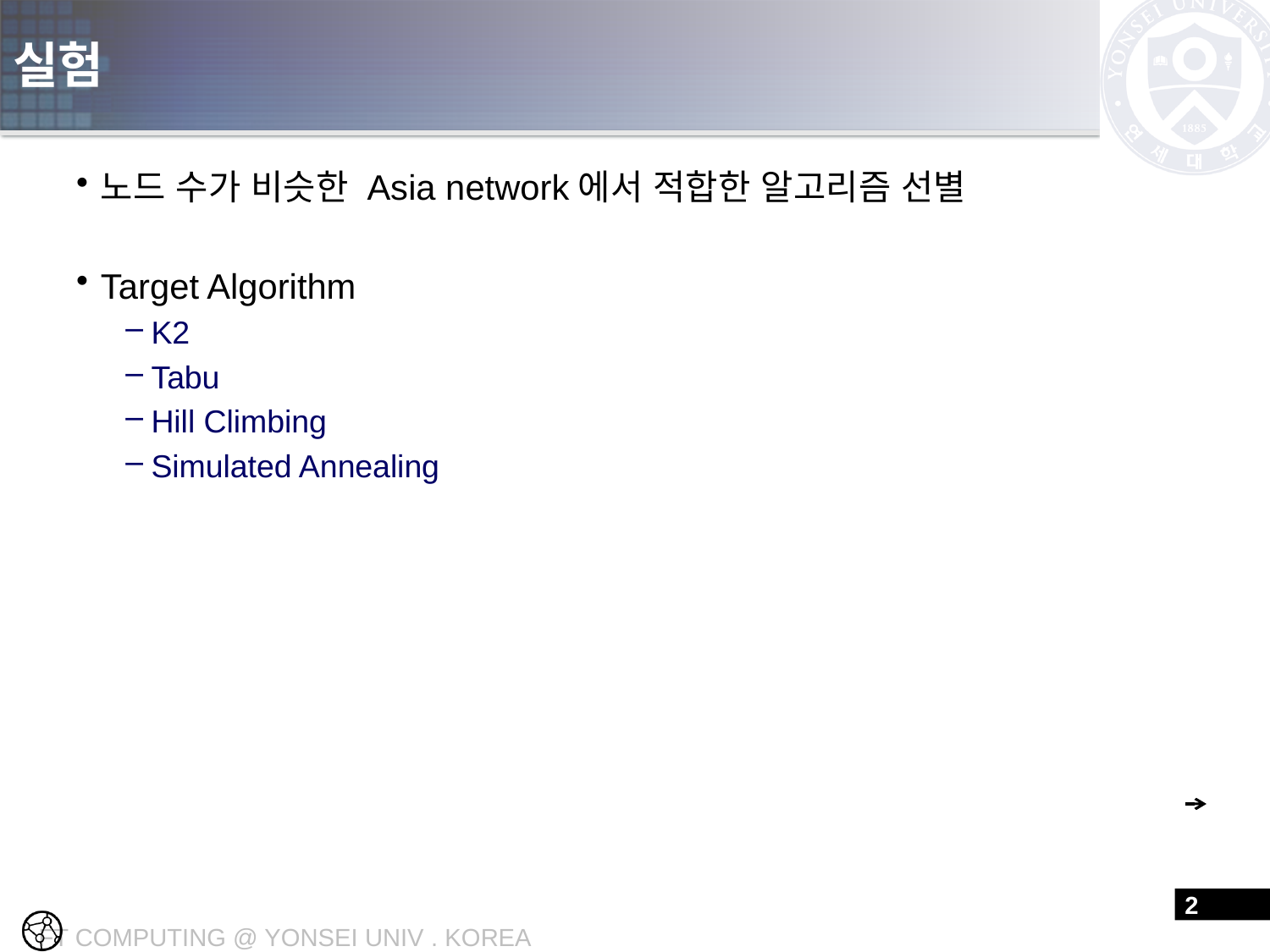

# 실험
노드 수가 비슷한 Asia network에서 적합한 알고리즘 선별

Target Algorithm
K2
Tabu
Hill Climbing
Simulated Annealing
2